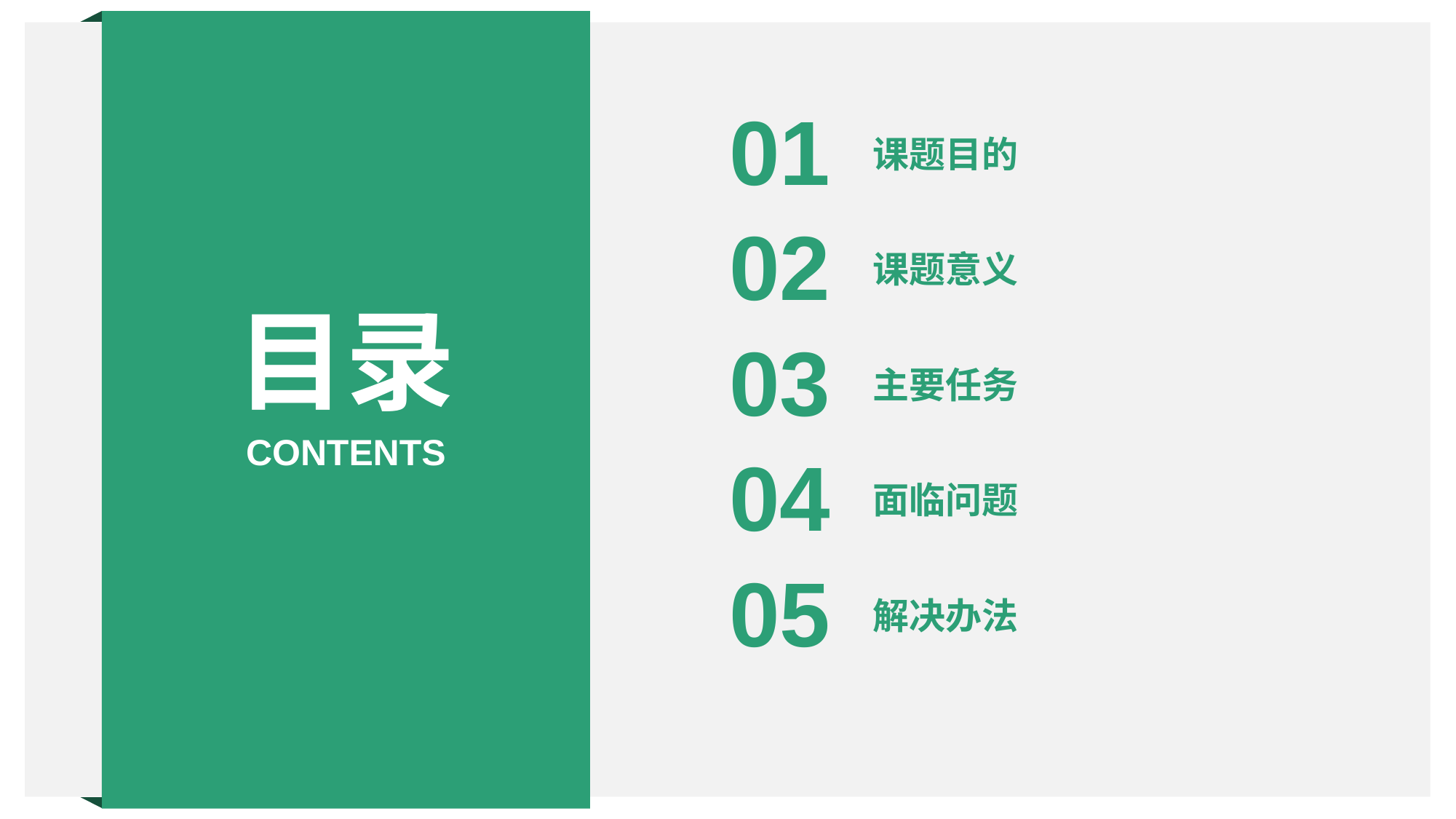

01
课题目的
02
课题意义
目录
03
主要任务
CONTENTS
04
面临问题
05
解决办法